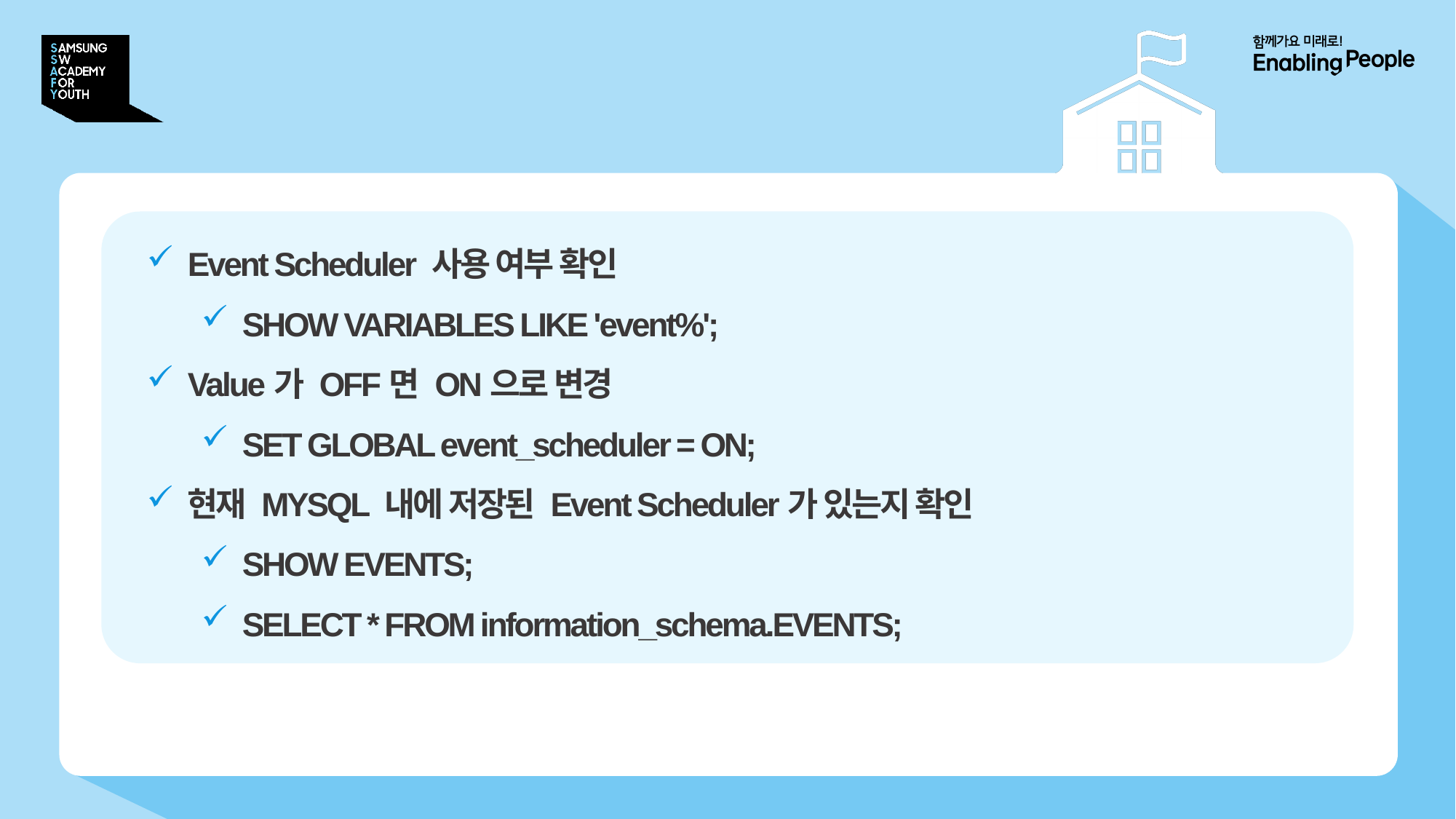

# Scheduler 생성 전 확인 사항

Event Scheduler 사용 여부 확인
SHOW VARIABLES LIKE 'event%';
Value가 OFF면 ON으로 변경
SET GLOBAL event_scheduler = ON;
현재 MYSQL 내에 저장된 Event Scheduler가 있는지 확인
SHOW EVENTS;
SELECT * FROM information_schema.EVENTS;